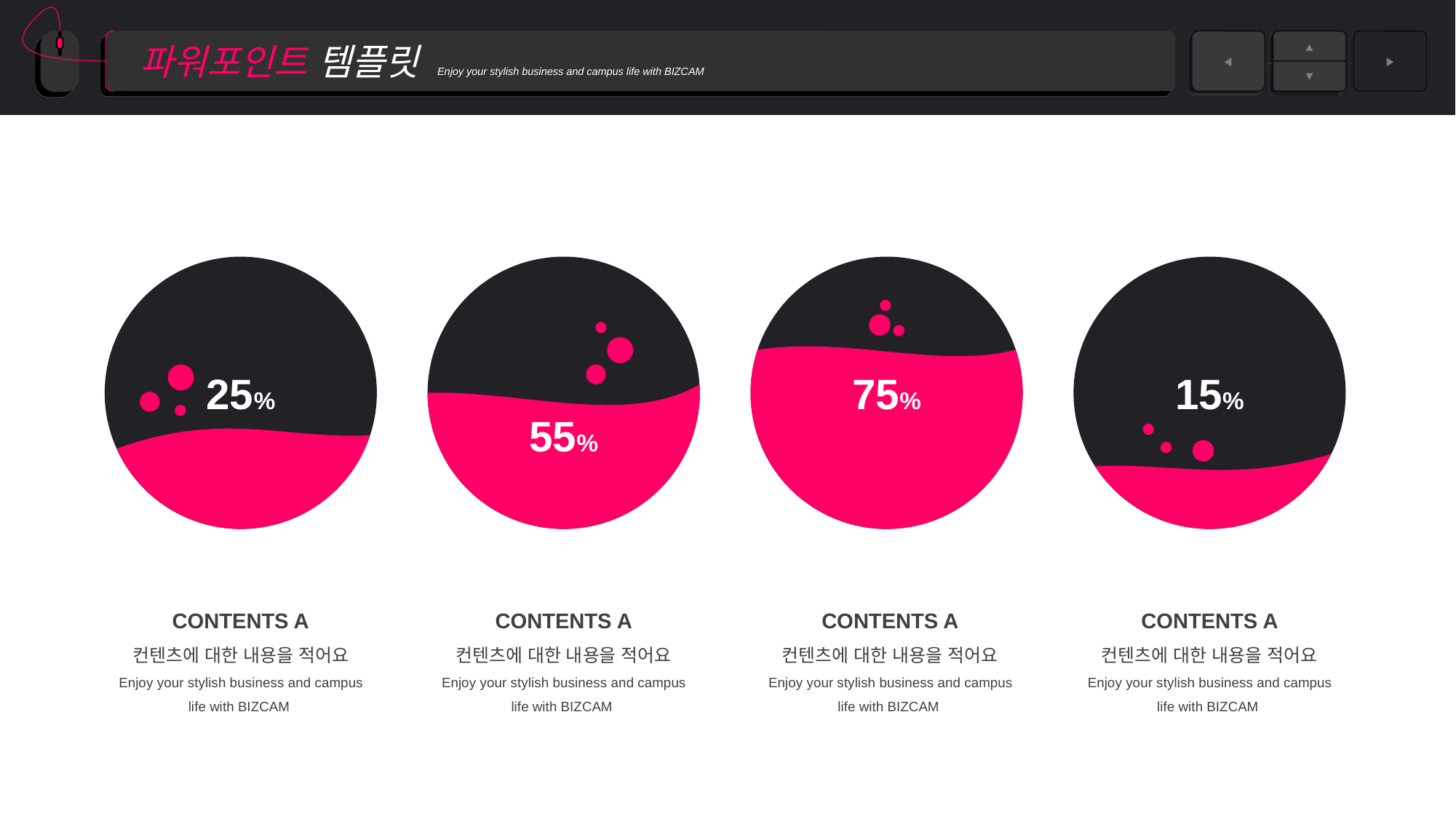

◀
▲
▶

파워포인트 템플릿 Enjoy your stylish business and campus life with BIZCAM
▼

25%
75%
15%

55%

CONTENTS A
컨텐츠에 대한 내용을 적어요
Enjoy your stylish business and campus life with BIZCAM
CONTENTS A
컨텐츠에 대한 내용을 적어요
Enjoy your stylish business and campus life with BIZCAM
CONTENTS A
컨텐츠에 대한 내용을 적어요
Enjoy your stylish business and campus life with BIZCAM
CONTENTS A
컨텐츠에 대한 내용을 적어요
Enjoy your stylish business and campus life with BIZCAM